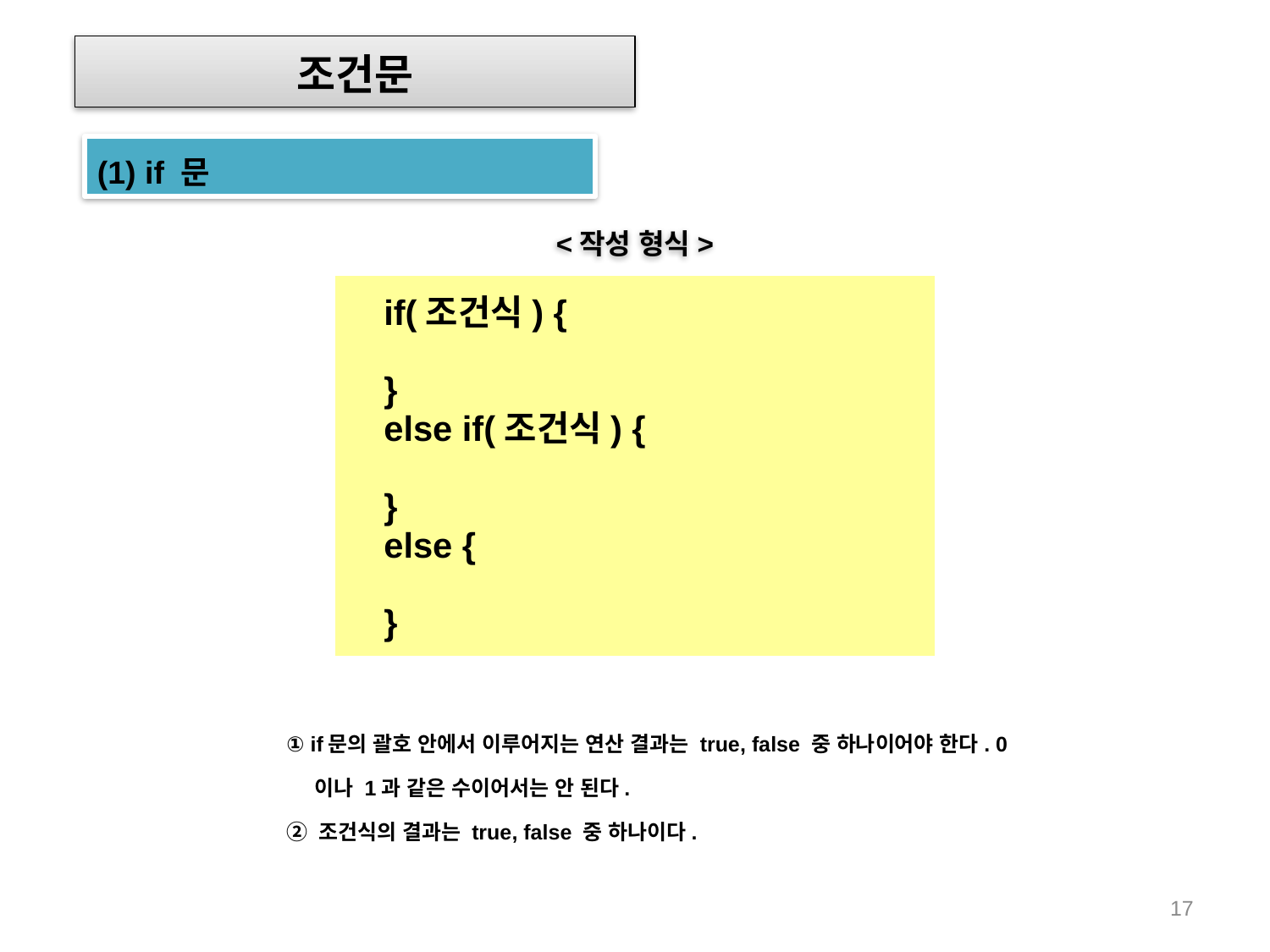

조건문
(1) if 문
<작성 형식>
if(조건식) {

}
else if(조건식) {

}
else {

}
① if문의 괄호 안에서 이루어지는 연산 결과는 true, false 중 하나이어야 한다. 0이나 1과 같은 수이어서는 안 된다.
② 조건식의 결과는 true, false 중 하나이다.
17